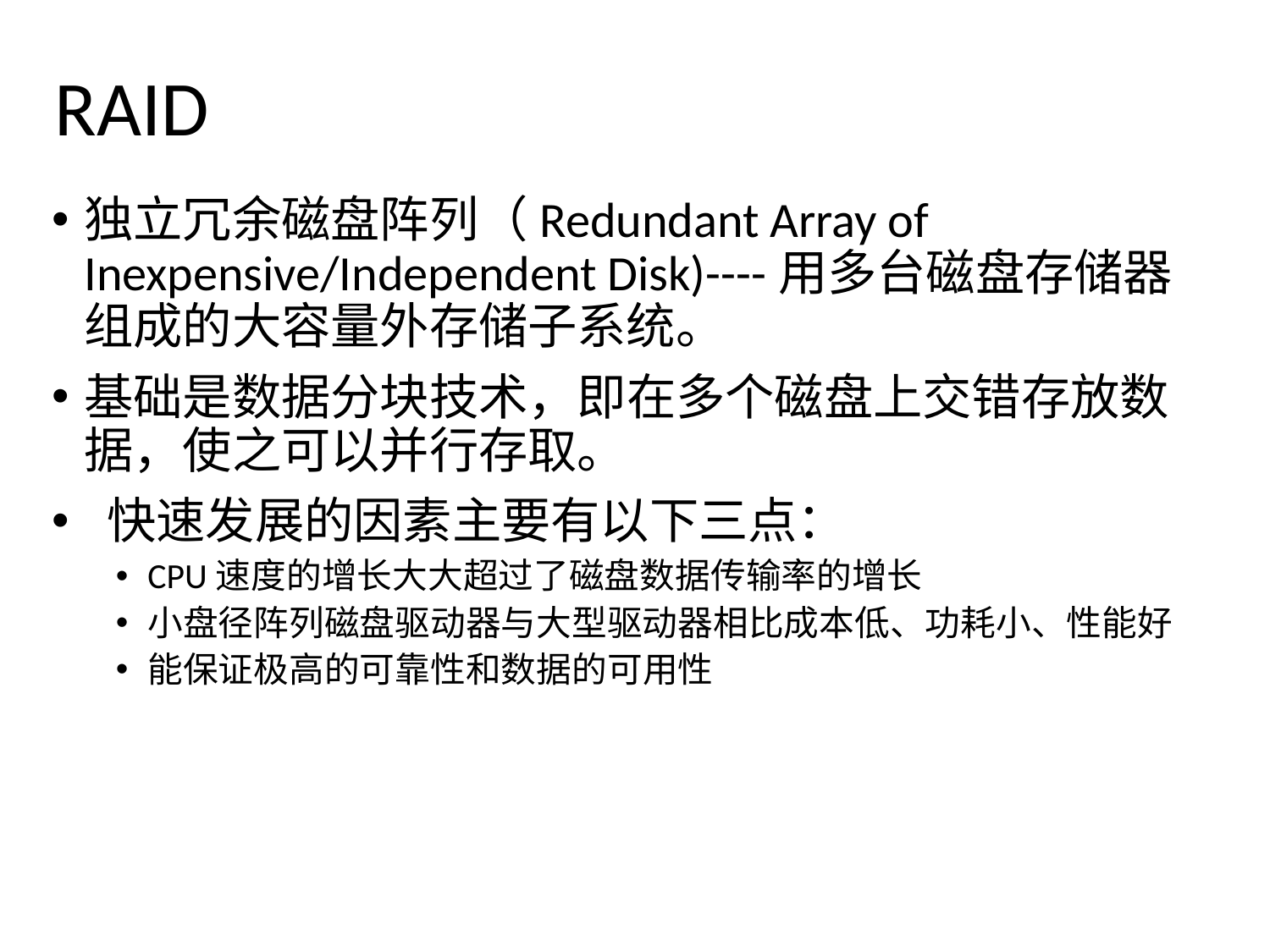

# RAID
独立冗余磁盘阵列（Redundant Array of Inexpensive/Independent Disk)----用多台磁盘存储器组成的大容量外存储子系统。
基础是数据分块技术，即在多个磁盘上交错存放数据，使之可以并行存取。
 快速发展的因素主要有以下三点：
CPU速度的增长大大超过了磁盘数据传输率的增长
小盘径阵列磁盘驱动器与大型驱动器相比成本低、功耗小、性能好
能保证极高的可靠性和数据的可用性